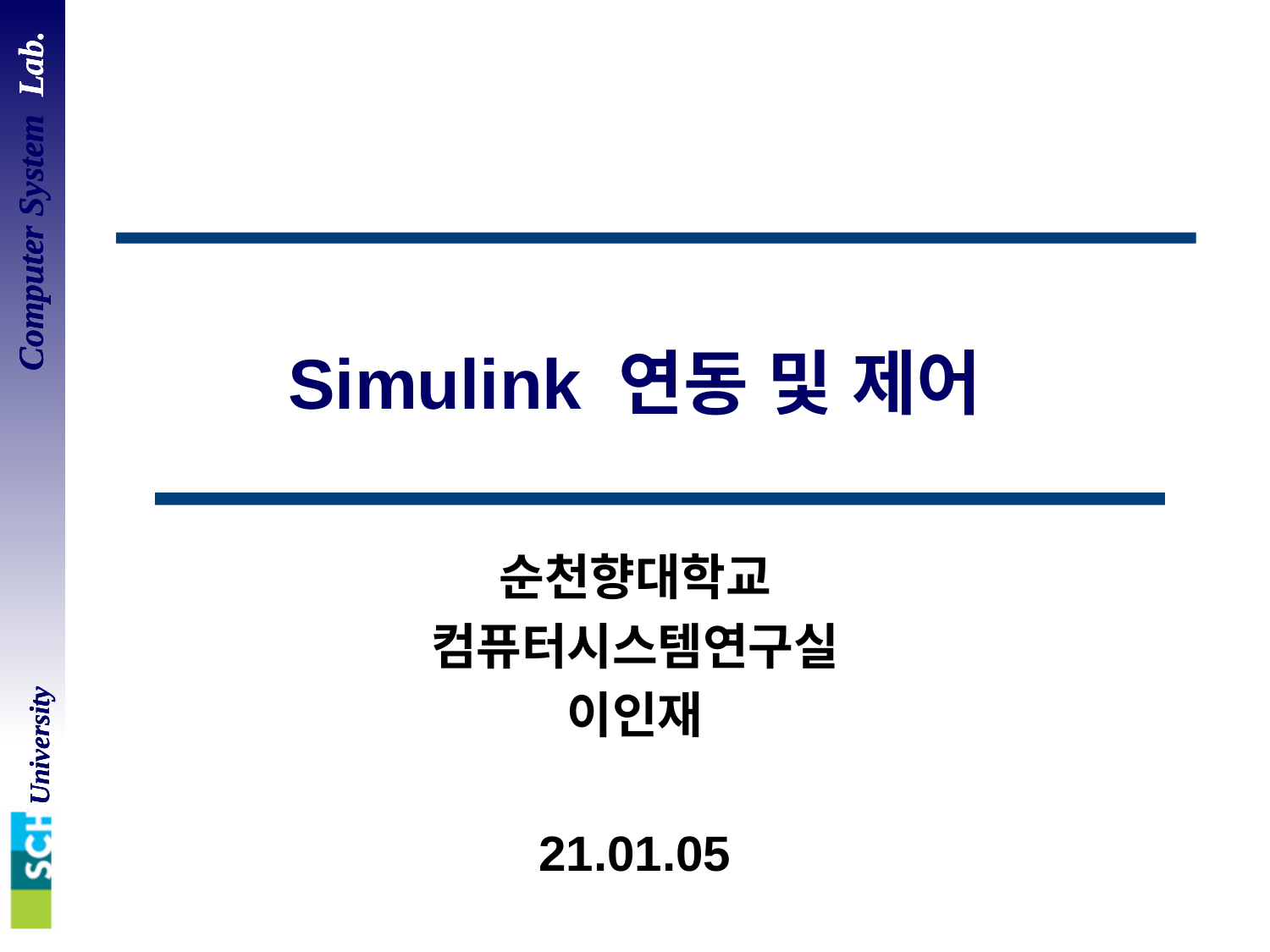

# Simulink 연동 및 제어
순천향대학교
컴퓨터시스템연구실
이인재

21.01.05